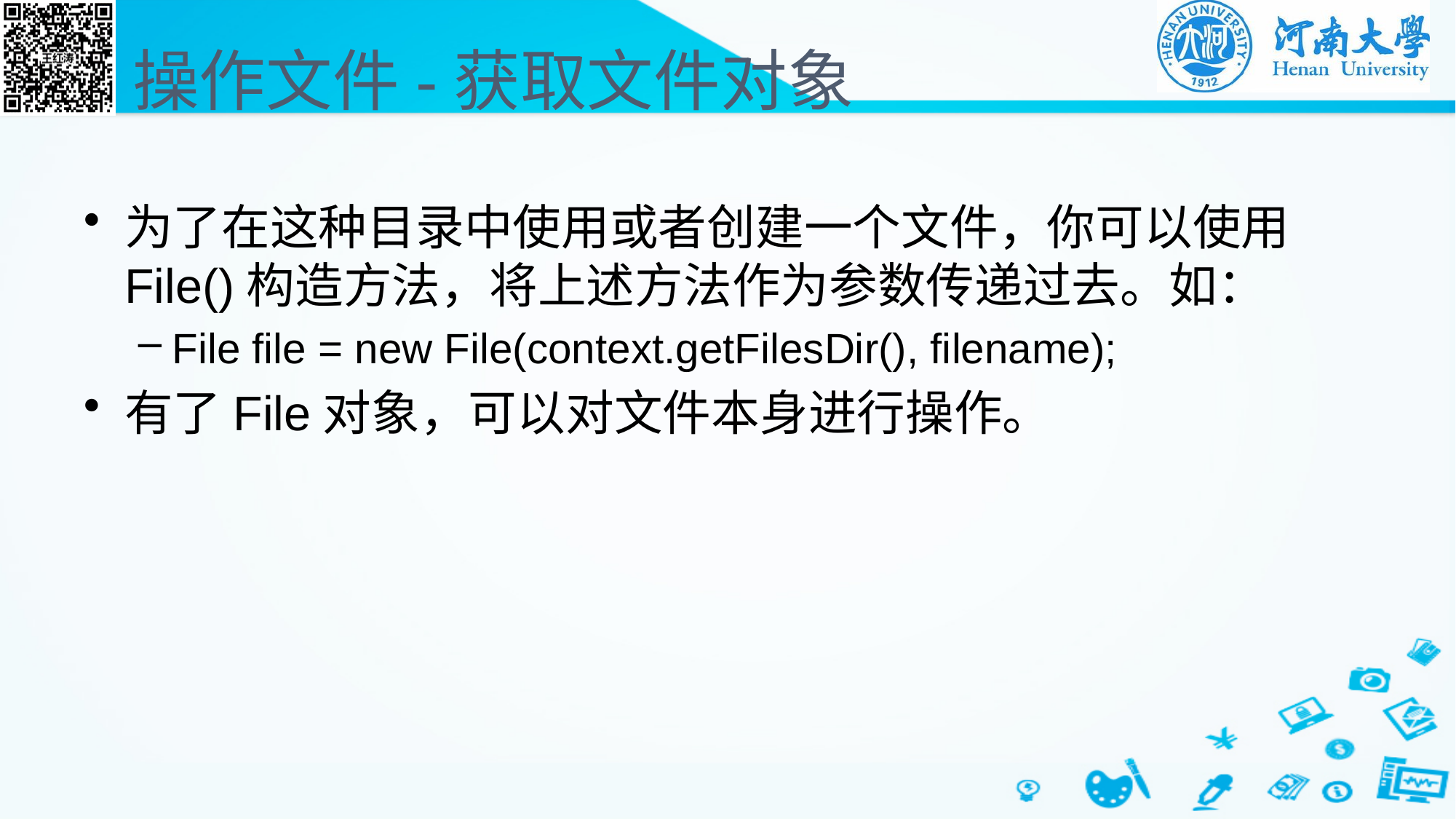

# 操作文件-获取文件对象
为了在这种目录中使用或者创建一个文件，你可以使用File()构造方法，将上述方法作为参数传递过去。如：
File file = new File(context.getFilesDir(), filename);
有了File对象，可以对文件本身进行操作。